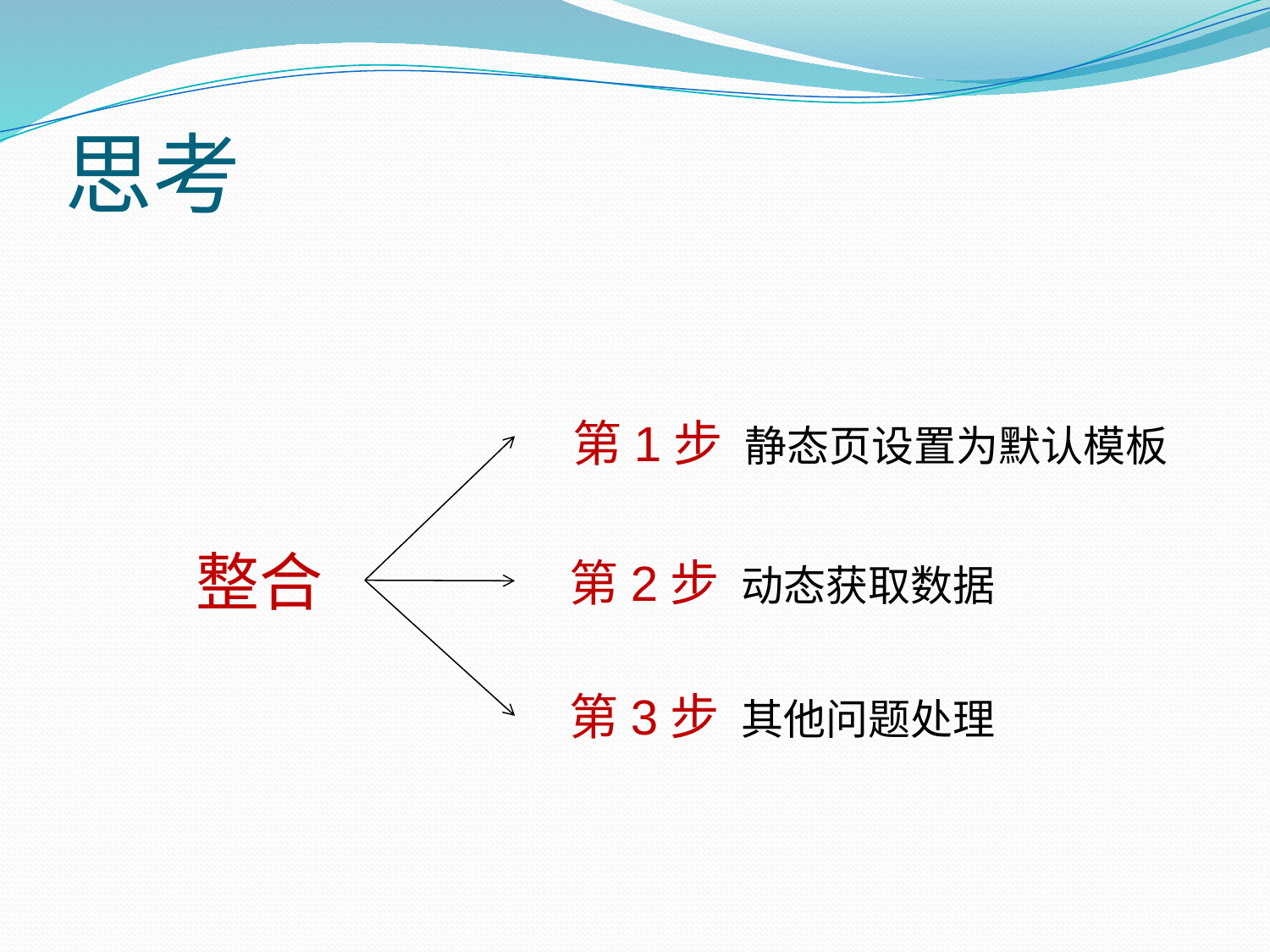

# 思考

第1步  静态页设置为默认模板
整合
第3步  其他问题处理
第2步  动态获取数据